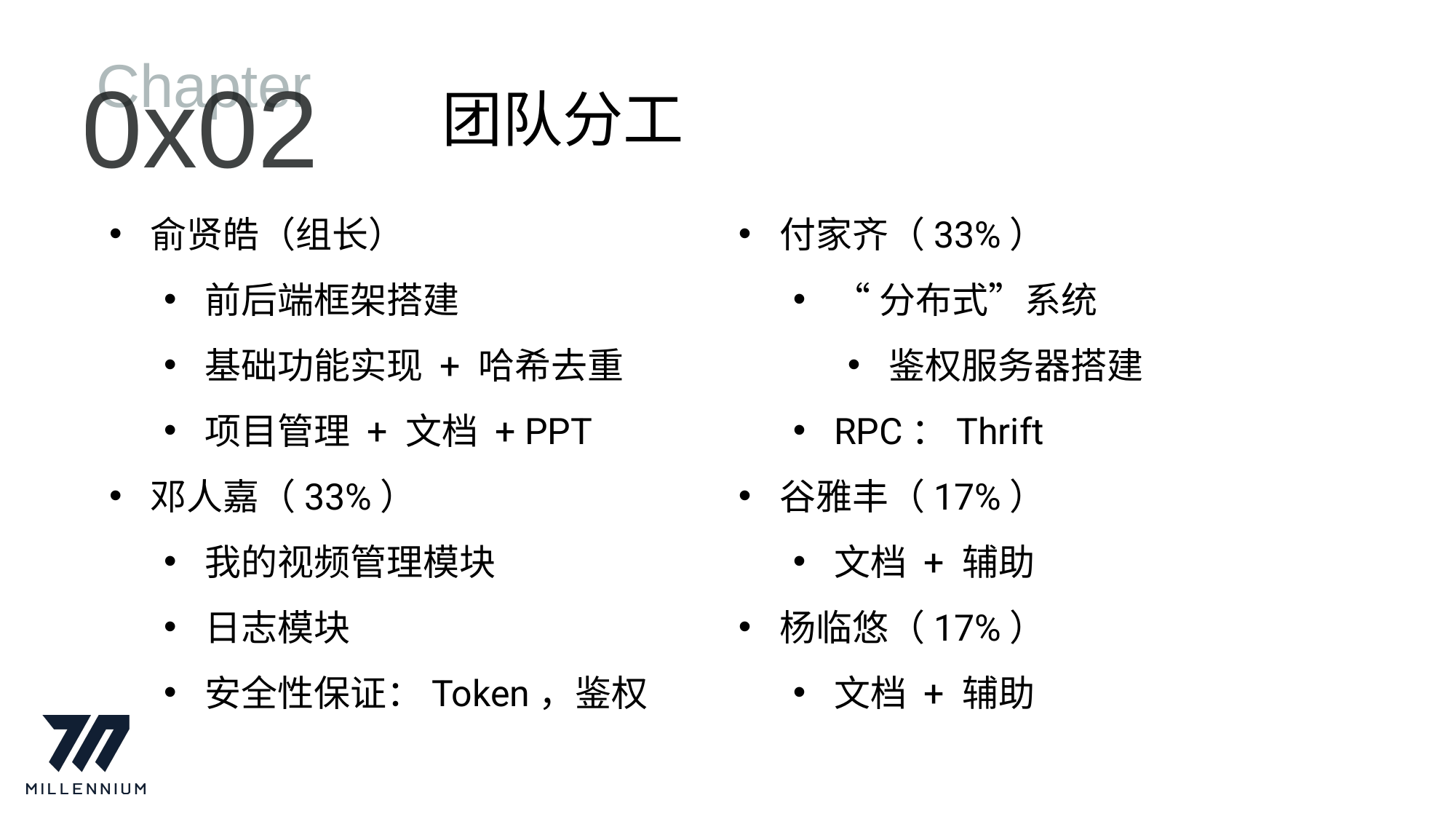

0x02
# 团队分工
俞贤皓（组长）
前后端框架搭建
基础功能实现 + 哈希去重
项目管理 + 文档 + PPT
邓人嘉（33%）
我的视频管理模块
日志模块
安全性保证：Token，鉴权

付家齐（33%）
“分布式”系统
鉴权服务器搭建
RPC：Thrift
谷雅丰（17%）
文档 + 辅助
杨临悠（17%）
文档 + 辅助